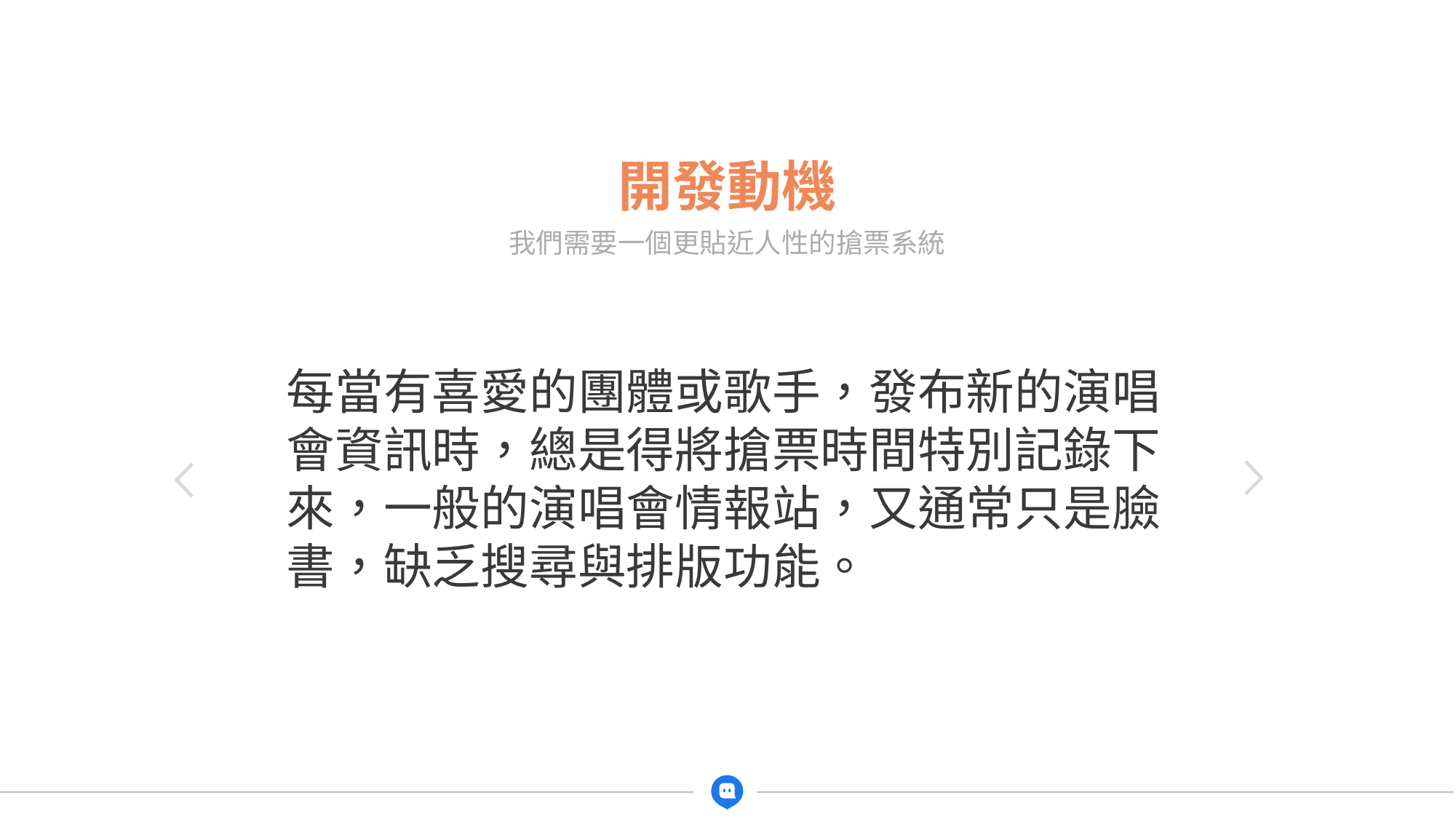

開發動機
我們需要一個更貼近人性的搶票系統
每當有喜愛的團體或歌手，發布新的演唱會資訊時，總是得將搶票時間特別記錄下來，一般的演唱會情報站，又通常只是臉書，缺乏搜尋與排版功能。